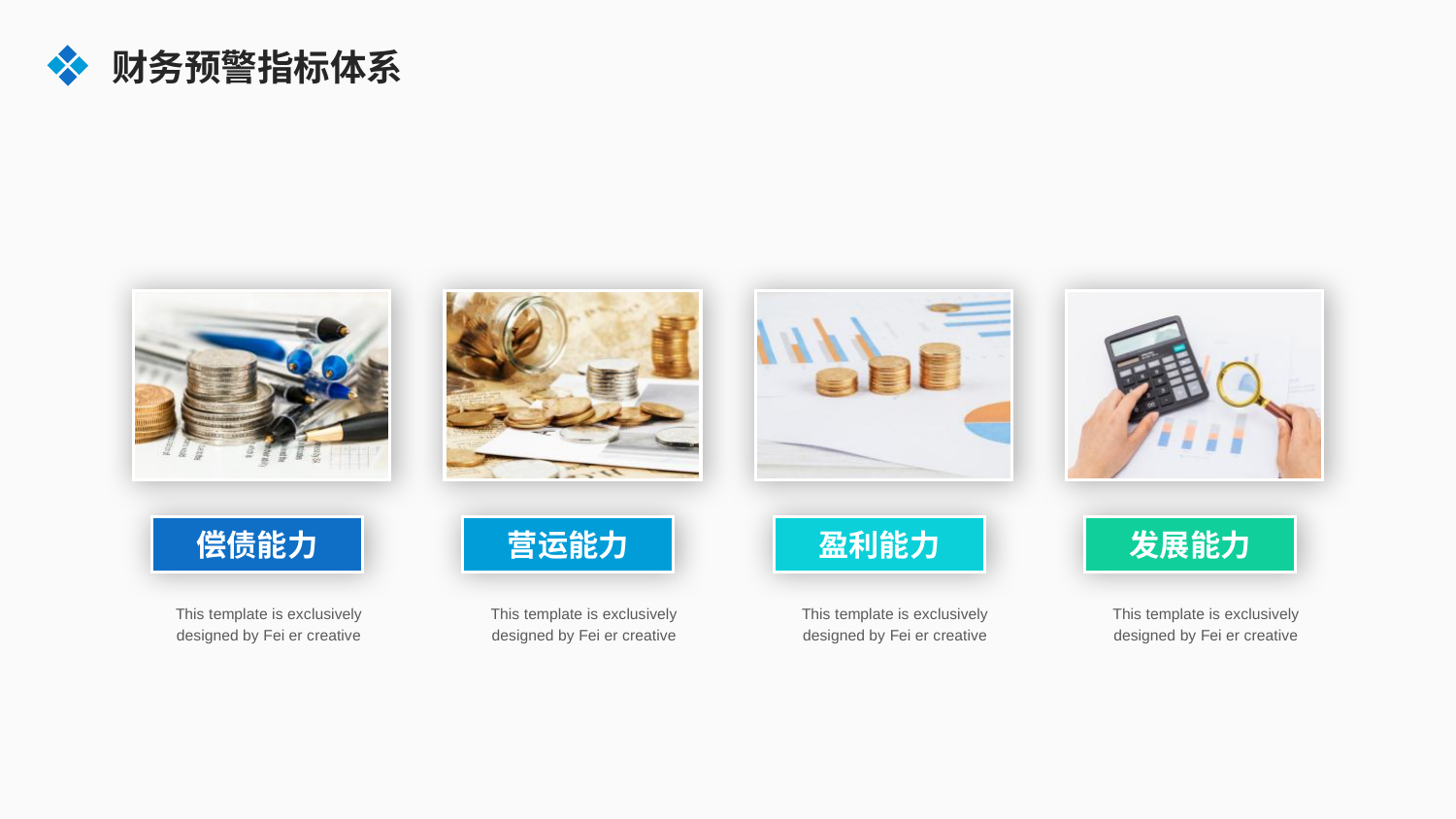

财务预警指标体系

偿债能力
营运能力
盈利能力
发展能力
This template is exclusively designed by Fei er creative
This template is exclusively designed by Fei er creative
This template is exclusively designed by Fei er creative
This template is exclusively designed by Fei er creative